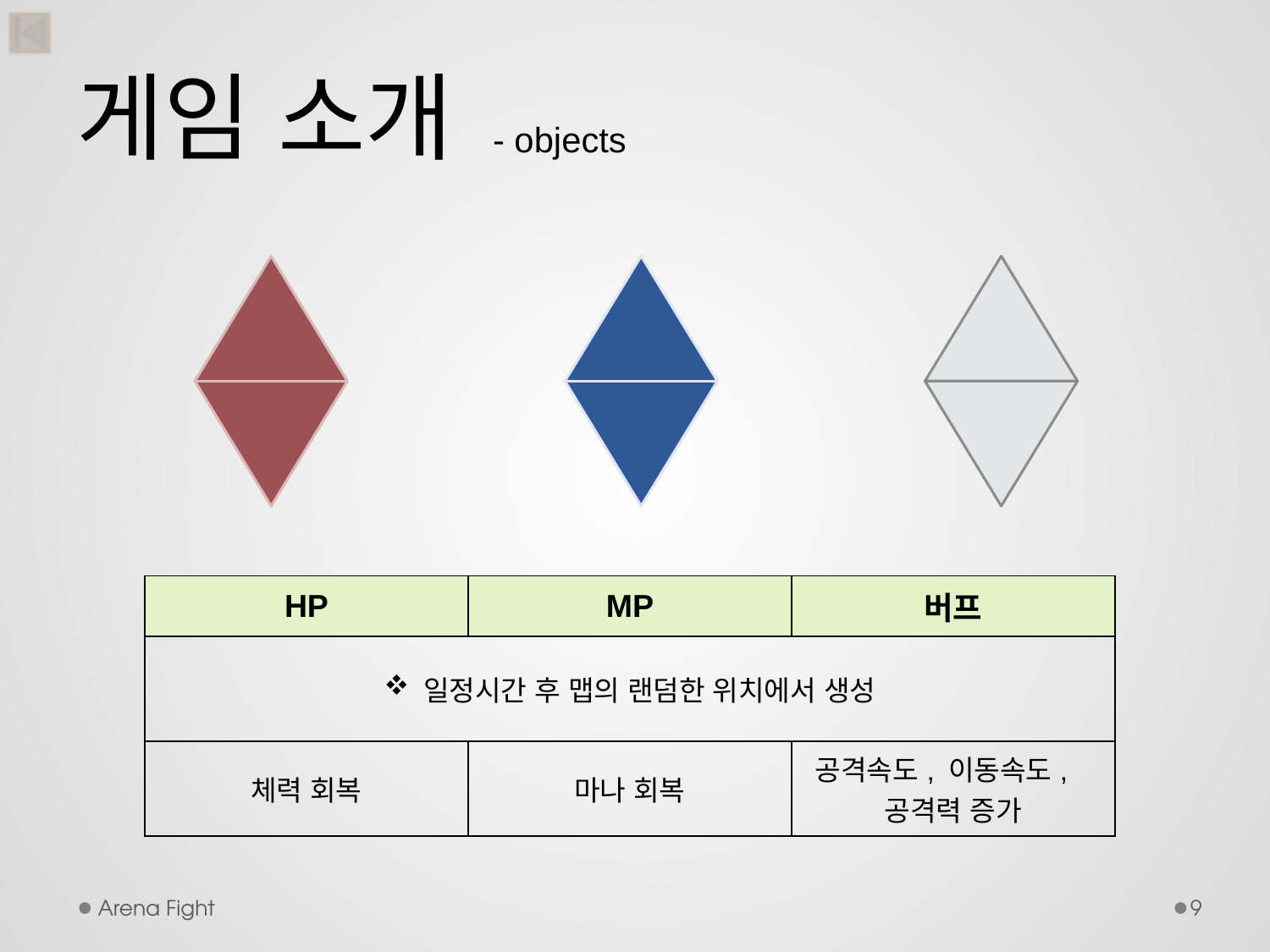

# 게임 소개  - objects

| HP | MP | 버프 |
| --- | --- | --- |
| 일정시간 후 맵의 랜덤한 위치에서 생성 |  |  |
| 체력 회복 | 마나 회복 | 공격속도, 이동속도, 공격력 증가 |
Arena Fight
9